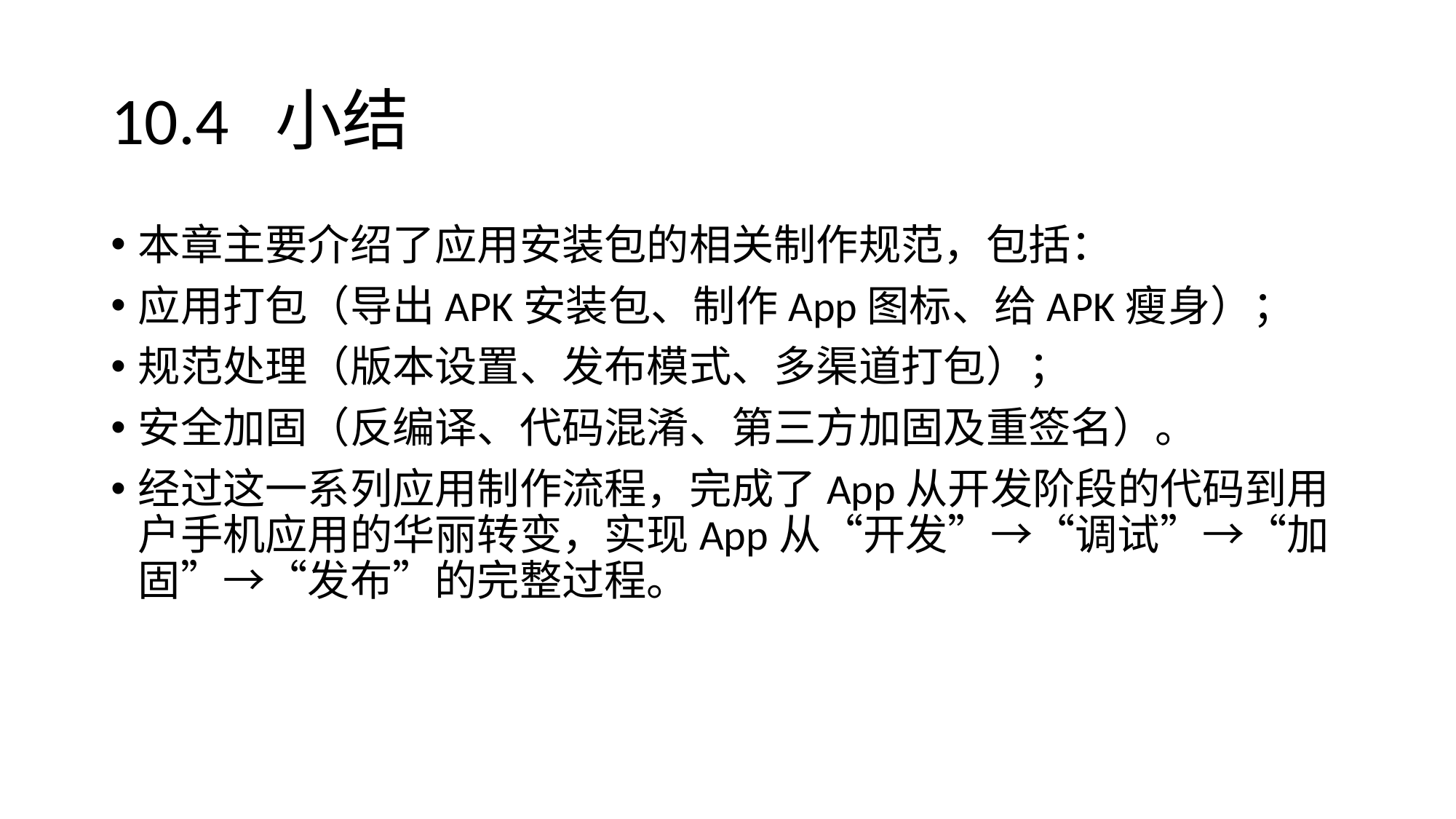

# 10.4  小结
本章主要介绍了应用安装包的相关制作规范，包括：
应用打包（导出APK安装包、制作App图标、给APK瘦身）；
规范处理（版本设置、发布模式、多渠道打包）；
安全加固（反编译、代码混淆、第三方加固及重签名）。
经过这一系列应用制作流程，完成了App从开发阶段的代码到用户手机应用的华丽转变，实现App从“开发”→“调试”→“加固”→“发布”的完整过程。